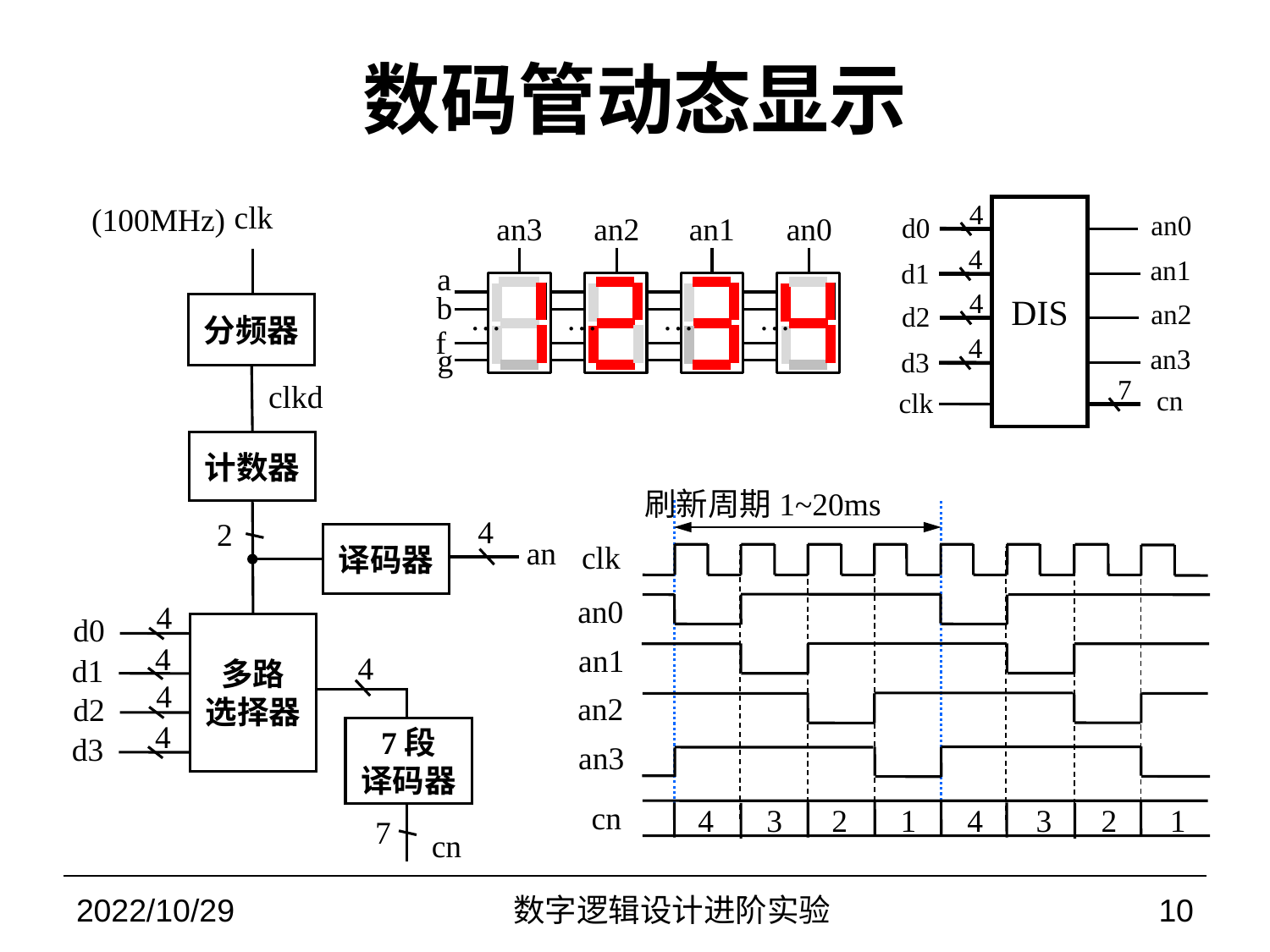

# 数码管动态显示
4
DIS
an0
d0
4
an1
d1
4
an2
d2
4
an3
d3
7
cn
clk
clk
(100MHz)
分频器
clkd
计数器
4
2
译码器
an
4
d0
4
d1
4
d2
4
d3
多路
选择器
4
7段
译码器
7
cn
an2
an0
an1
an3
a

…

…

…

…
b
f
g
刷新周期1~20ms
clk

an0

an1

an2

an3

cn
2
1
2
1
3
4
4
3

2022/10/29
数字逻辑设计进阶实验
10